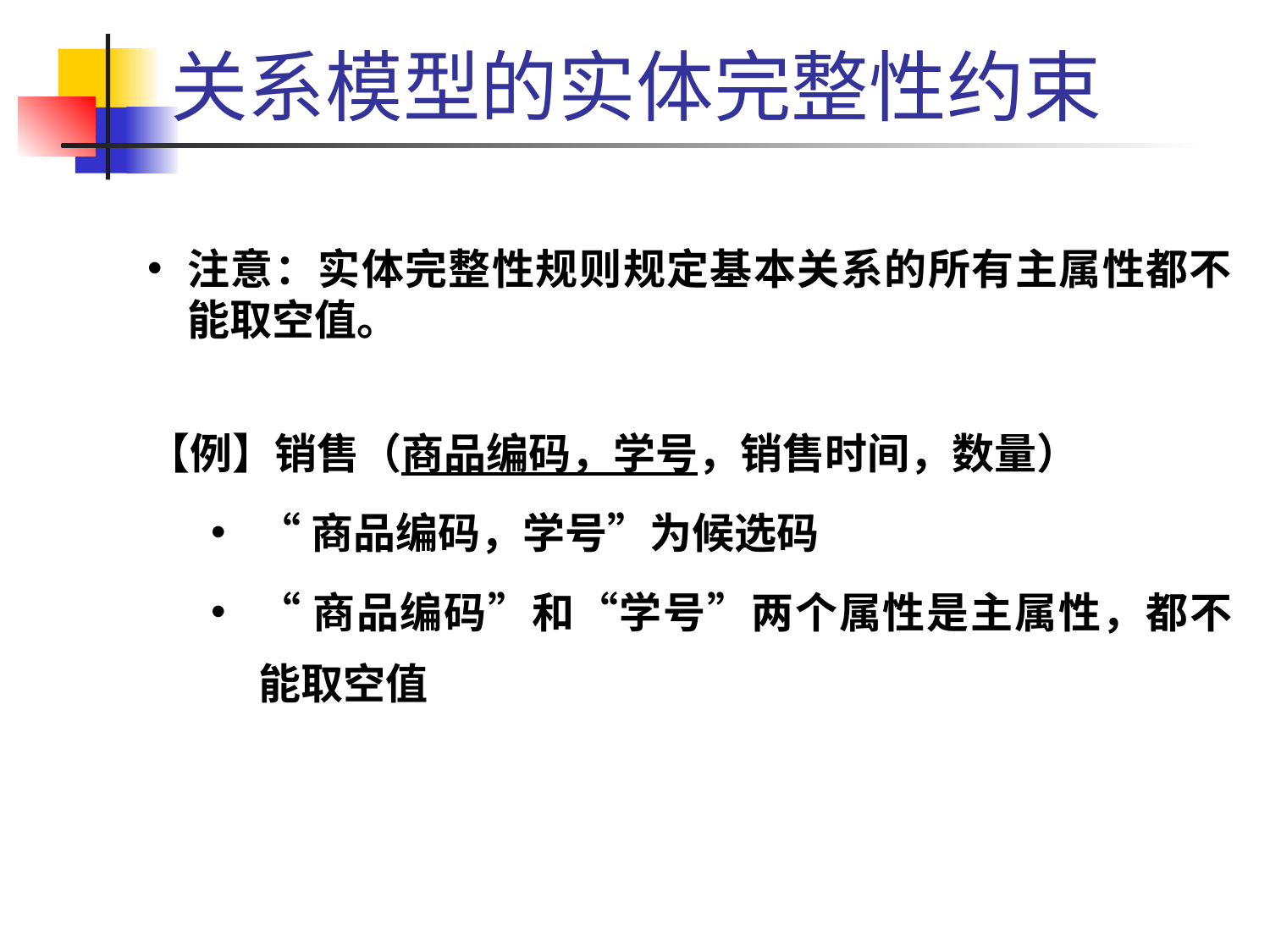

关系模型的实体完整性约束
注意：实体完整性规则规定基本关系的所有主属性都不能取空值。

【例】销售（商品编码，学号，销售时间，数量）
“商品编码，学号”为候选码
“商品编码”和“学号”两个属性是主属性，都不能取空值